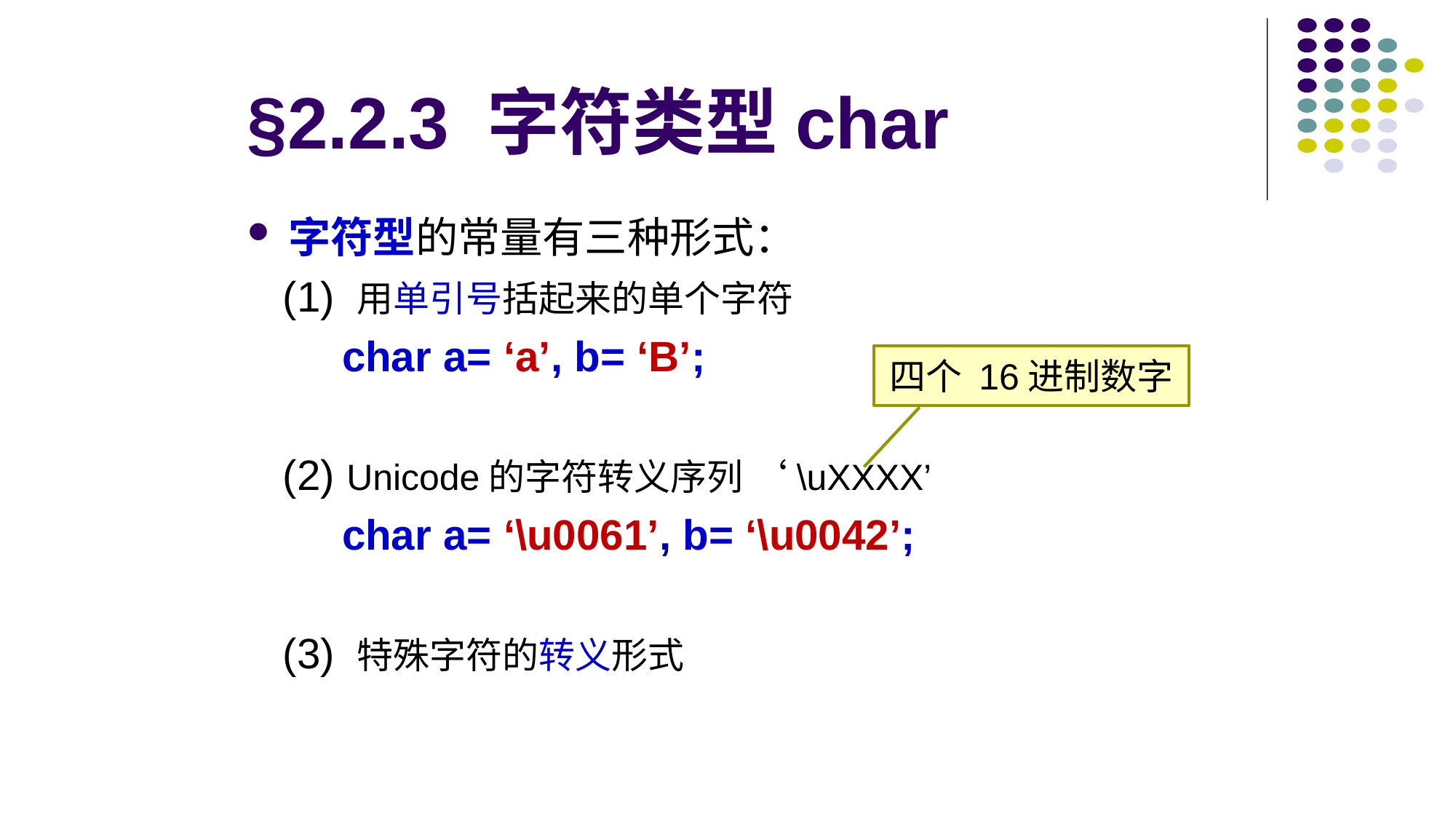

# §2.2.3 字符类型char
字符型的常量有三种形式：
   (1) 用单引号括起来的单个字符
        char a= ‘a’, b= ‘B’;

   (2) Unicode的字符转义序列 ‘\uXXXX’
        char a= ‘\u0061’, b= ‘\u0042’;

   (3) 特殊字符的转义形式

四个 16进制数字
28